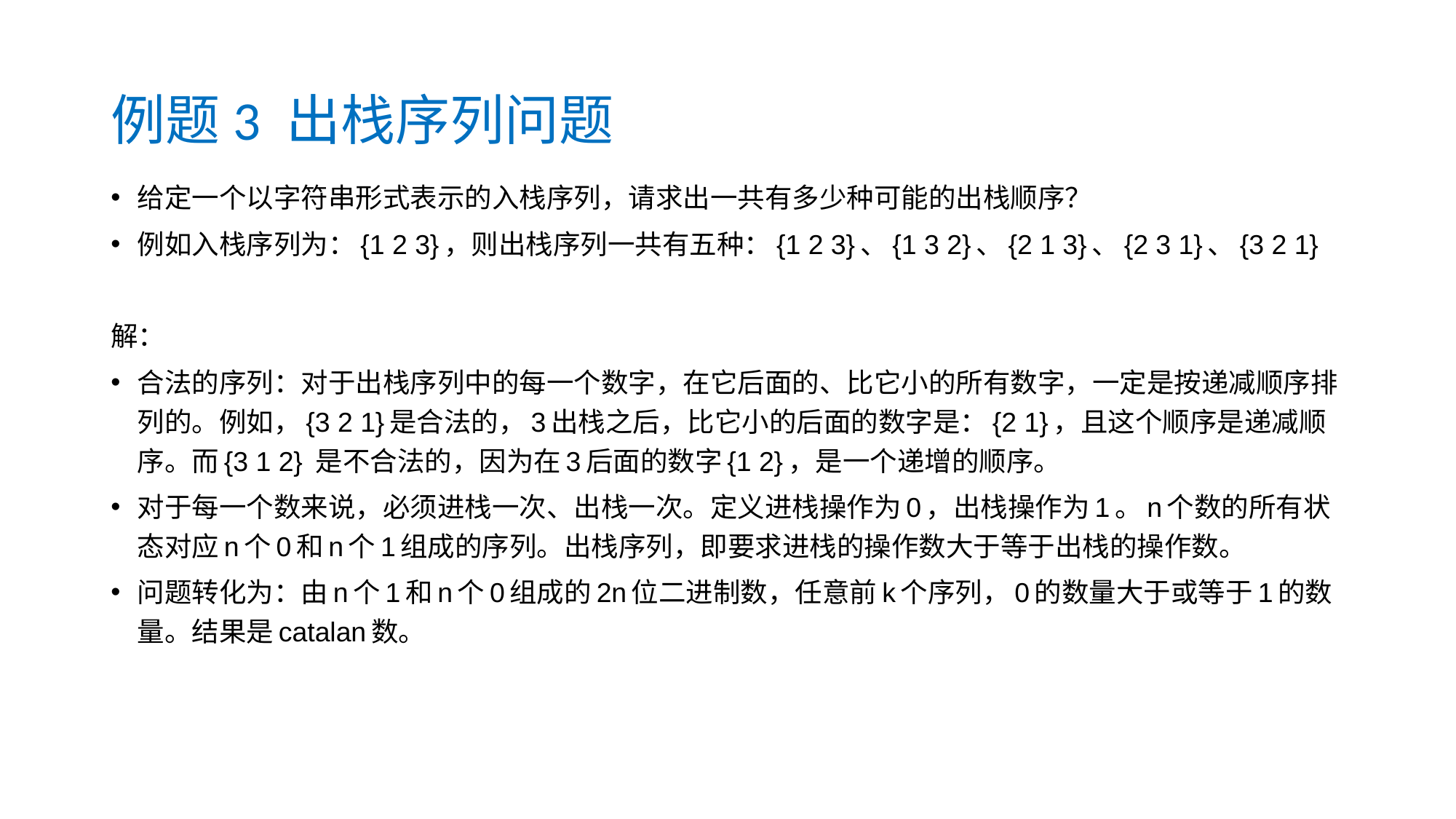

# 例题3 出栈序列问题
给定一个以字符串形式表示的入栈序列，请求出一共有多少种可能的出栈顺序？
例如入栈序列为：{1 2 3}，则出栈序列一共有五种：{1 2 3}、{1 3 2}、{2 1 3}、{2 3 1}、{3 2 1}

解：
合法的序列：对于出栈序列中的每一个数字，在它后面的、比它小的所有数字，一定是按递减顺序排列的。例如，{3 2 1}是合法的，3出栈之后，比它小的后面的数字是：{2 1}，且这个顺序是递减顺序。而{3 1 2} 是不合法的，因为在3后面的数字{1 2}，是一个递增的顺序。
对于每一个数来说，必须进栈一次、出栈一次。定义进栈操作为0，出栈操作为1。n个数的所有状态对应n个0和n个1组成的序列。出栈序列，即要求进栈的操作数大于等于出栈的操作数。
问题转化为：由n个1和n个0组成的2n位二进制数，任意前k个序列，0的数量大于或等于1的数量。结果是catalan数。